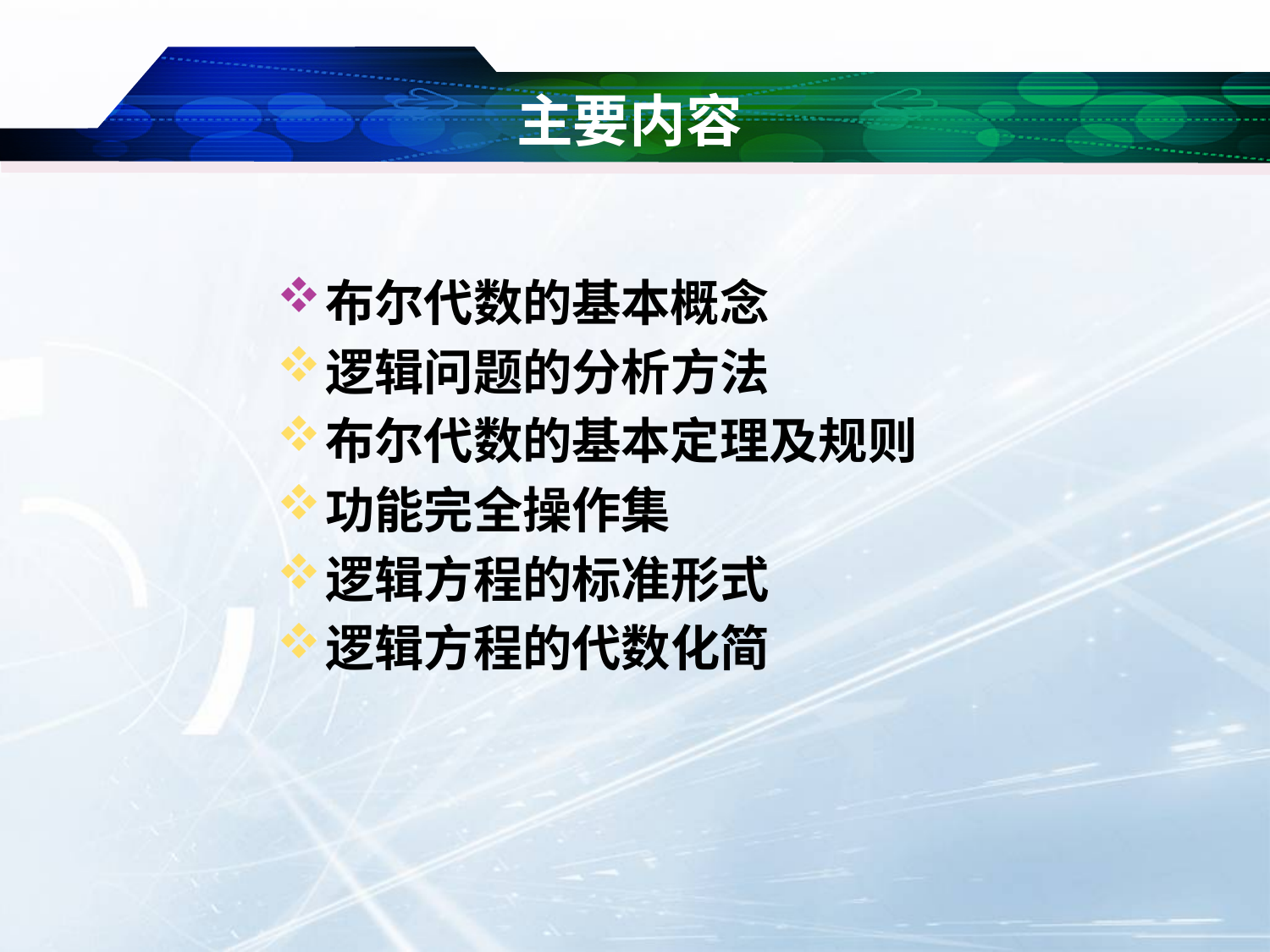

# 主要内容

布尔代数的基本概念
逻辑问题的分析方法
布尔代数的基本定理及规则
功能完全操作集
逻辑方程的标准形式
逻辑方程的代数化简